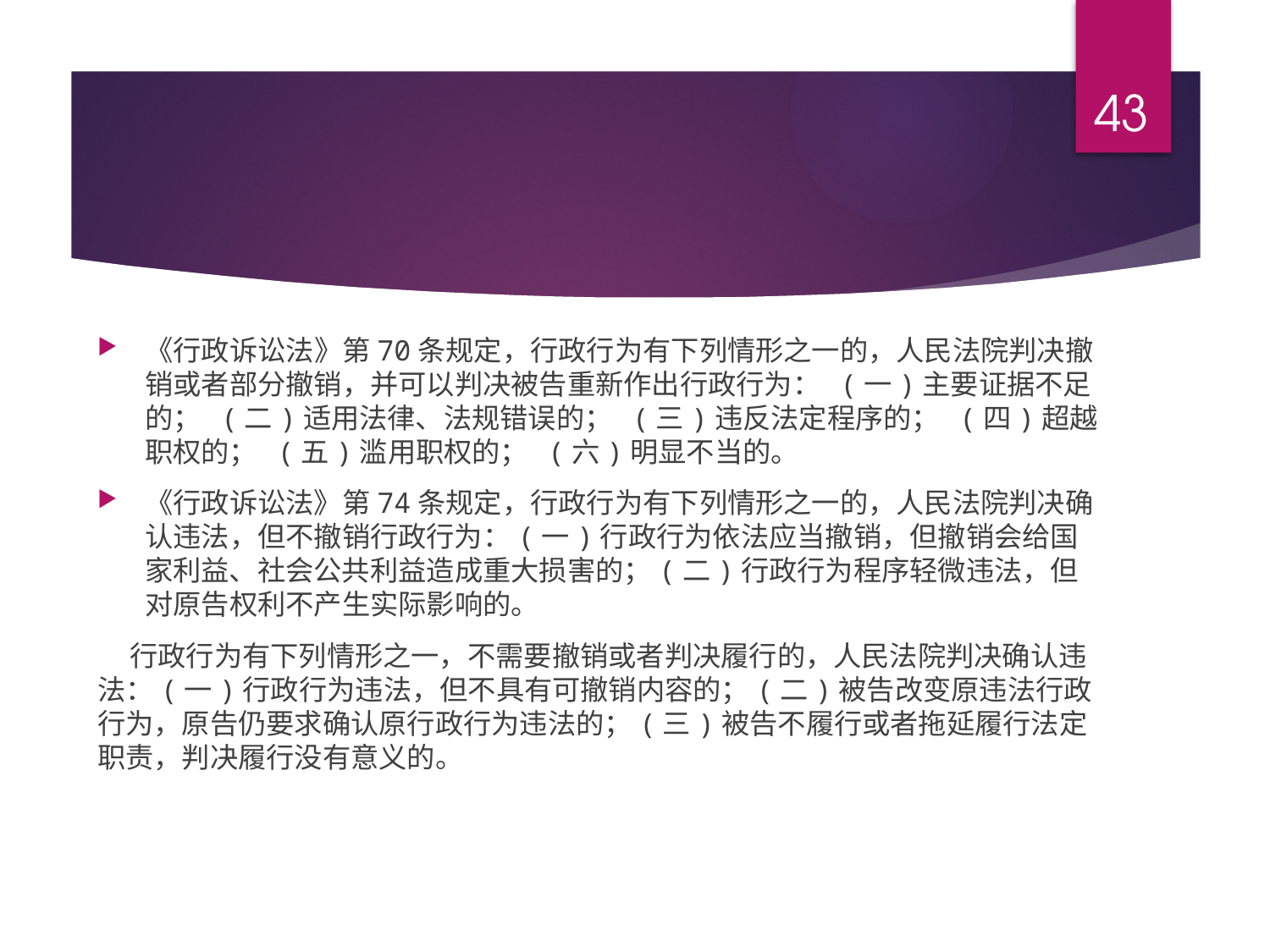

43
#
《行政诉讼法》第70条规定，行政行为有下列情形之一的，人民法院判决撤销或者部分撤销，并可以判决被告重新作出行政行为：  (一)主要证据不足的；  (二)适用法律、法规错误的；  (三)违反法定程序的；  (四)超越职权的；  (五)滥用职权的；  (六)明显不当的。
《行政诉讼法》第74条规定，行政行为有下列情形之一的，人民法院判决确认违法，但不撤销行政行为：(一)行政行为依法应当撤销，但撤销会给国家利益、社会公共利益造成重大损害的；(二)行政行为程序轻微违法，但对原告权利不产生实际影响的。
    行政行为有下列情形之一，不需要撤销或者判决履行的，人民法院判决确认违法：(一)行政行为违法，但不具有可撤销内容的；(二)被告改变原违法行政行为，原告仍要求确认原行政行为违法的；(三)被告不履行或者拖延履行法定职责，判决履行没有意义的。